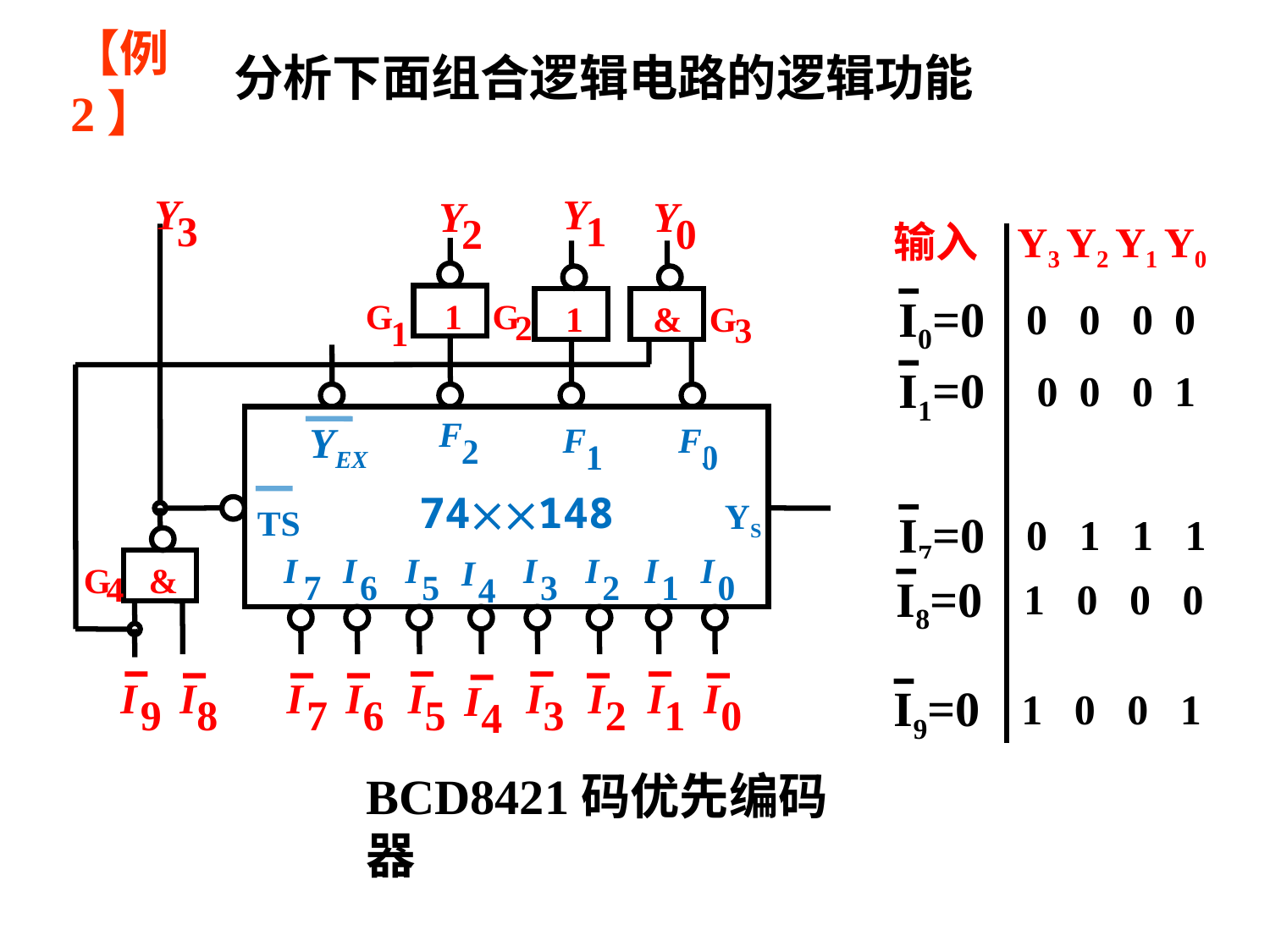

分析下面组合逻辑电路的逻辑功能
# 【例2】
Y
Y
Y
Y
3
1
2
0

G
1
G
1
&
G
2
3
1

F
YEX
F
F

2
1
0
74××148

YS

TS

I
I
I
I
I
I
I

I
G
&
7
6
5
3
2
1
0
4
4

I
I
I
I
I
I
I
I
I
I
9
8
7
6
5
3
2
1
0
4

输入   Y3 Y2 Y1 Y0
I0=0

0   0   0  0
I1=0

 0  0   0  1
I7=0

0   1   1   1
I8=0

1   0   0   0
I9=0

1   0   0   1
BCD8421码优先编码器